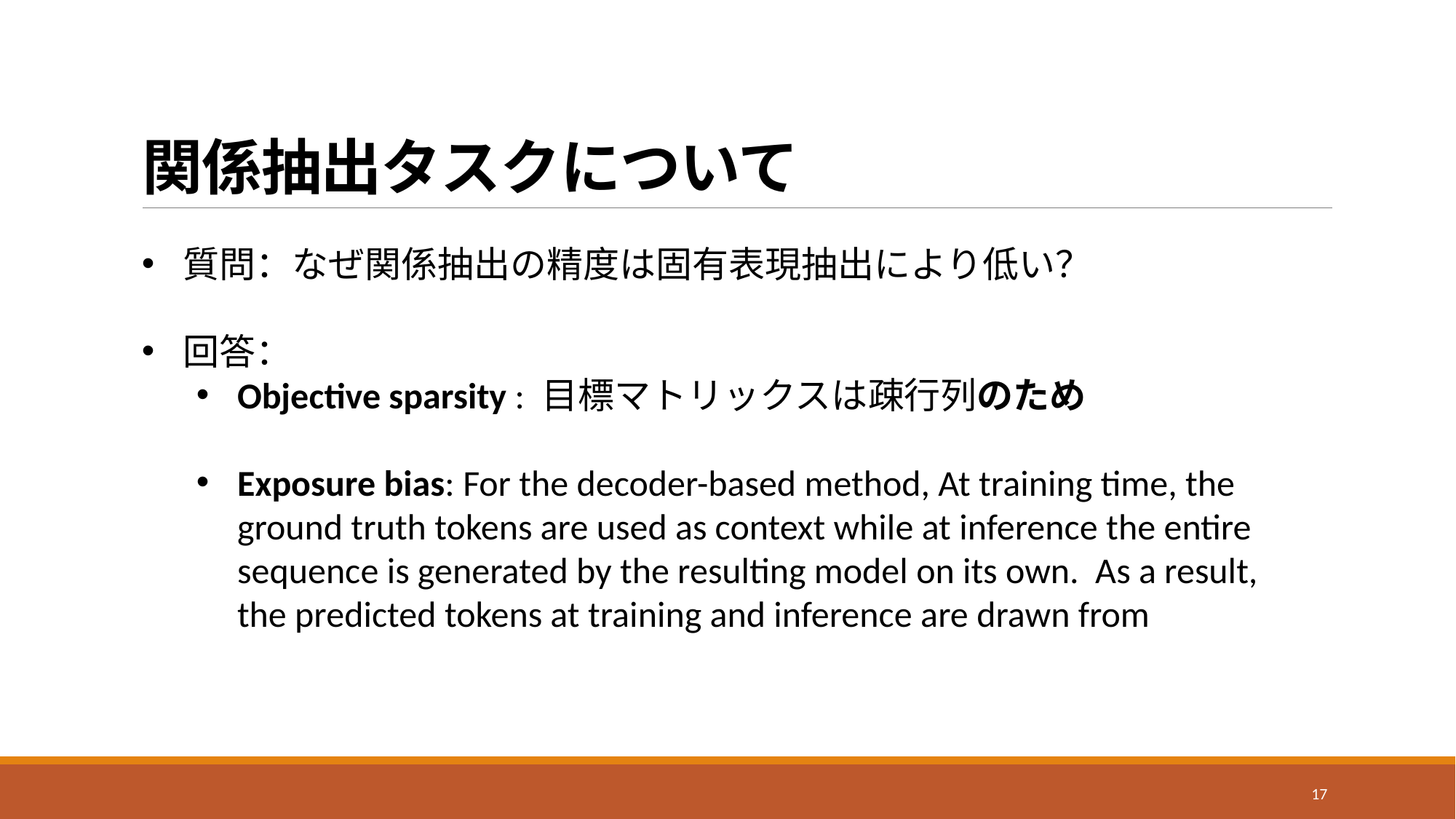

# 関係抽出タスクについて
質問：なぜ関係抽出の精度は固有表現抽出により低い？

回答：
Objective sparsity : 目標マトリックスは疎行列のため

Exposure bias: For the decoder-based method, At training time, the ground truth tokens are used as context while at inference the entire sequence is generated by the resulting model on its own.  As a result, the predicted tokens at training and inference are drawn from
17